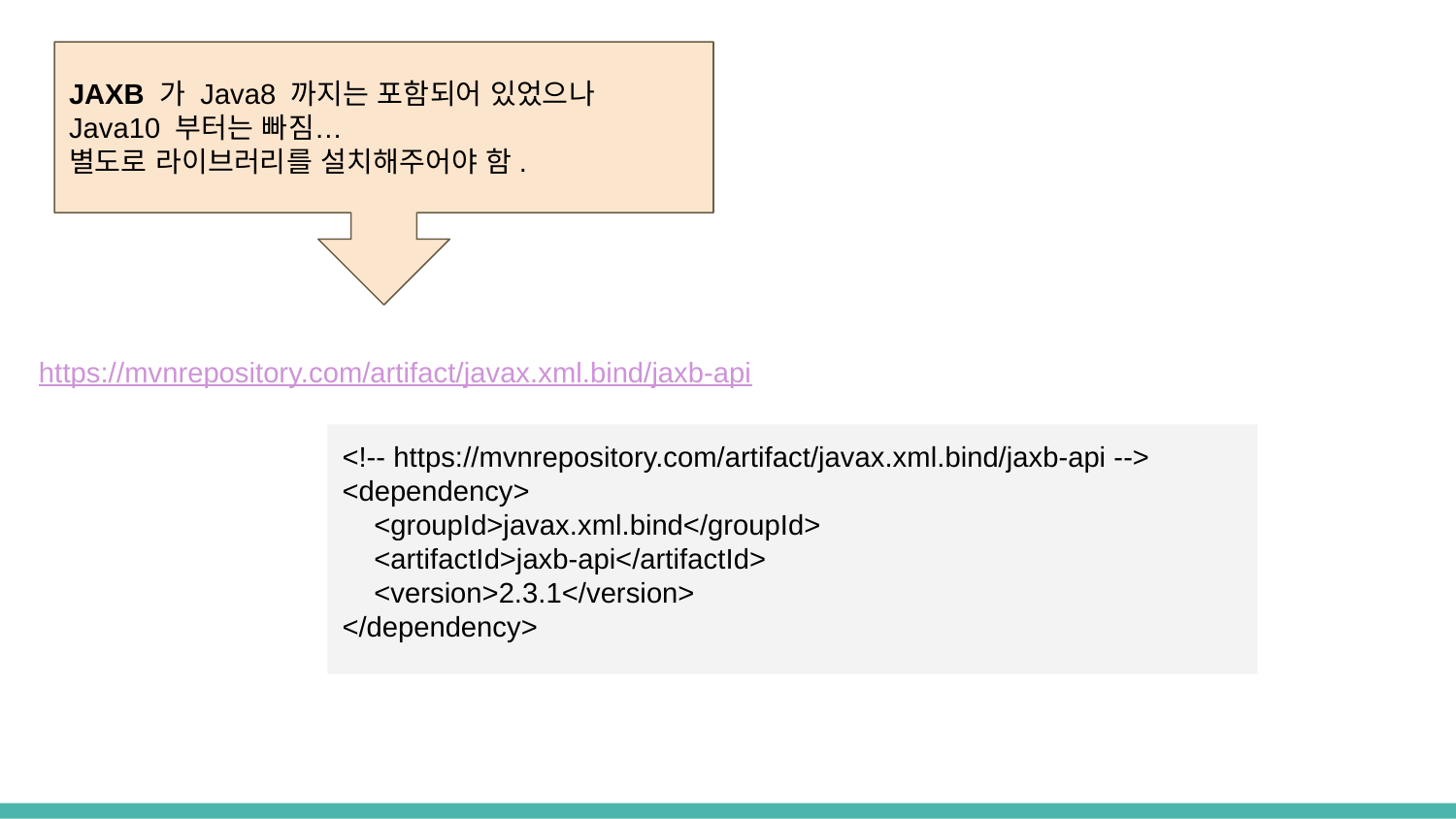

JAXB 가 Java8 까지는 포함되어 있었으나
Java10 부터는 빠짐…
별도로 라이브러리를 설치해주어야 함.
https://mvnrepository.com/artifact/javax.xml.bind/jaxb-api

<!-- https://mvnrepository.com/artifact/javax.xml.bind/jaxb-api -->
<dependency>
    <groupId>javax.xml.bind</groupId>
    <artifactId>jaxb-api</artifactId>
    <version>2.3.1</version>
</dependency>